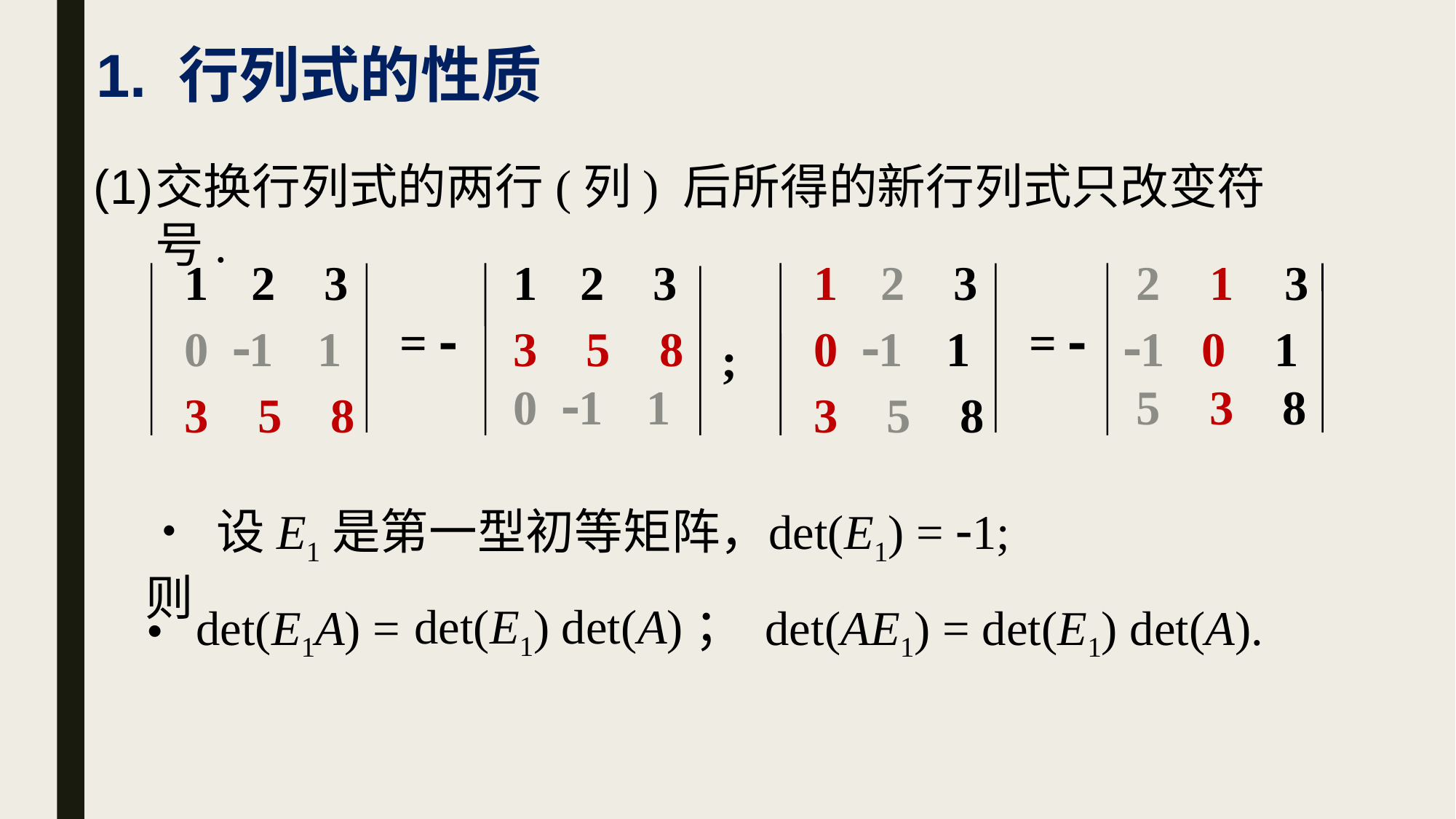

# 1. 行列式的性质
交换行列式的两行(列) 后所得的新行列式只改变符号.
  1      2    3
  0  −1    1
  3    5    8

  1      2    3
  3    5    8
  0  −1    1

  1      2    3
  0  −1    1
  3    5    8

  2    1     3
 −1   0    1
  5    3    8

= −
= −
;
• 设E1是第一型初等矩阵，则
det(E1) = −1;
det(E1) det(A)；
det(E1A) =
det(AE1) = det(E1) det(A).
•